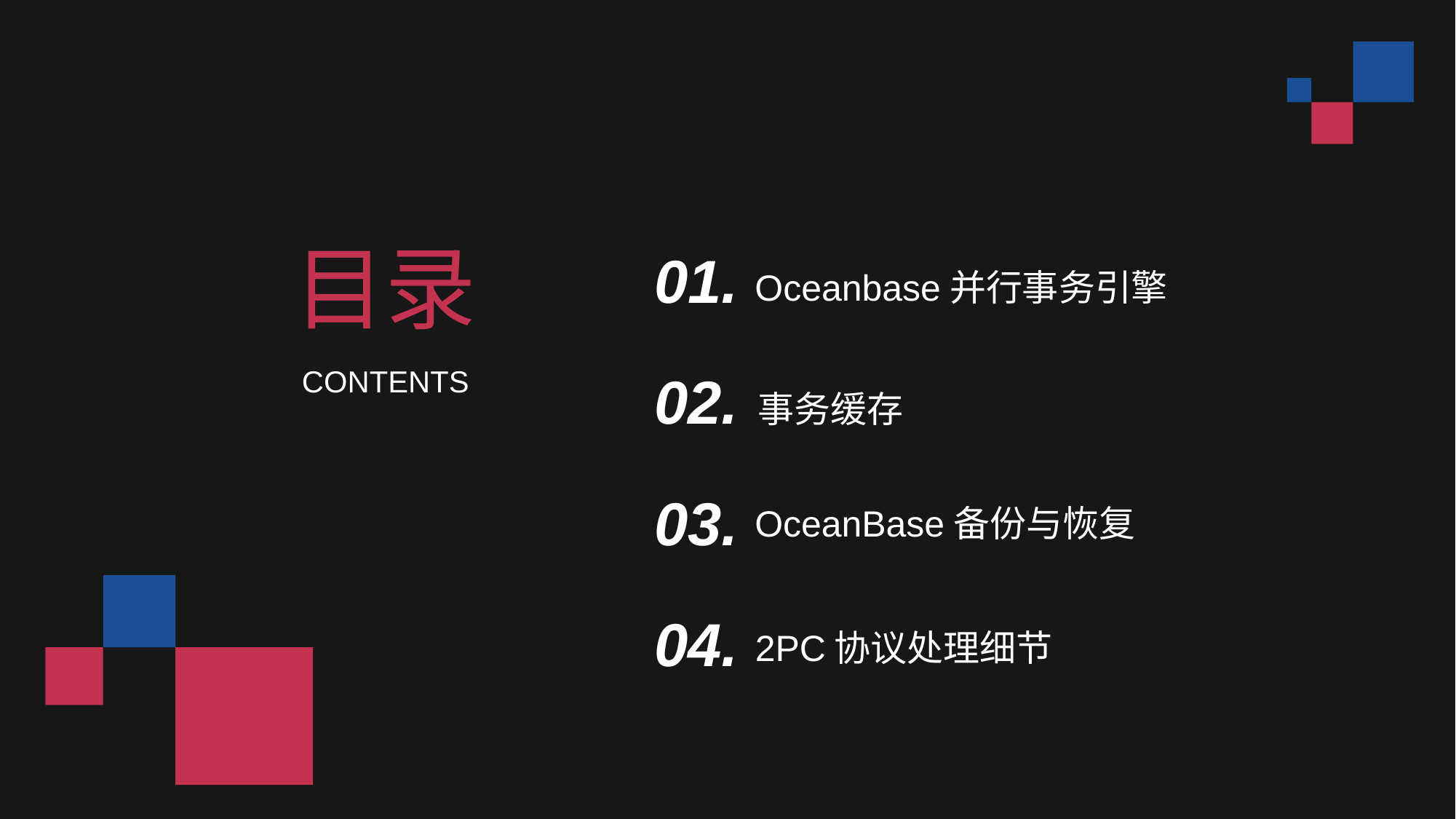

目录
01.
Oceanbase并行事务引擎
CONTENTS
02.
事务缓存
03.
OceanBase备份与恢复

04.
2PC协议处理细节